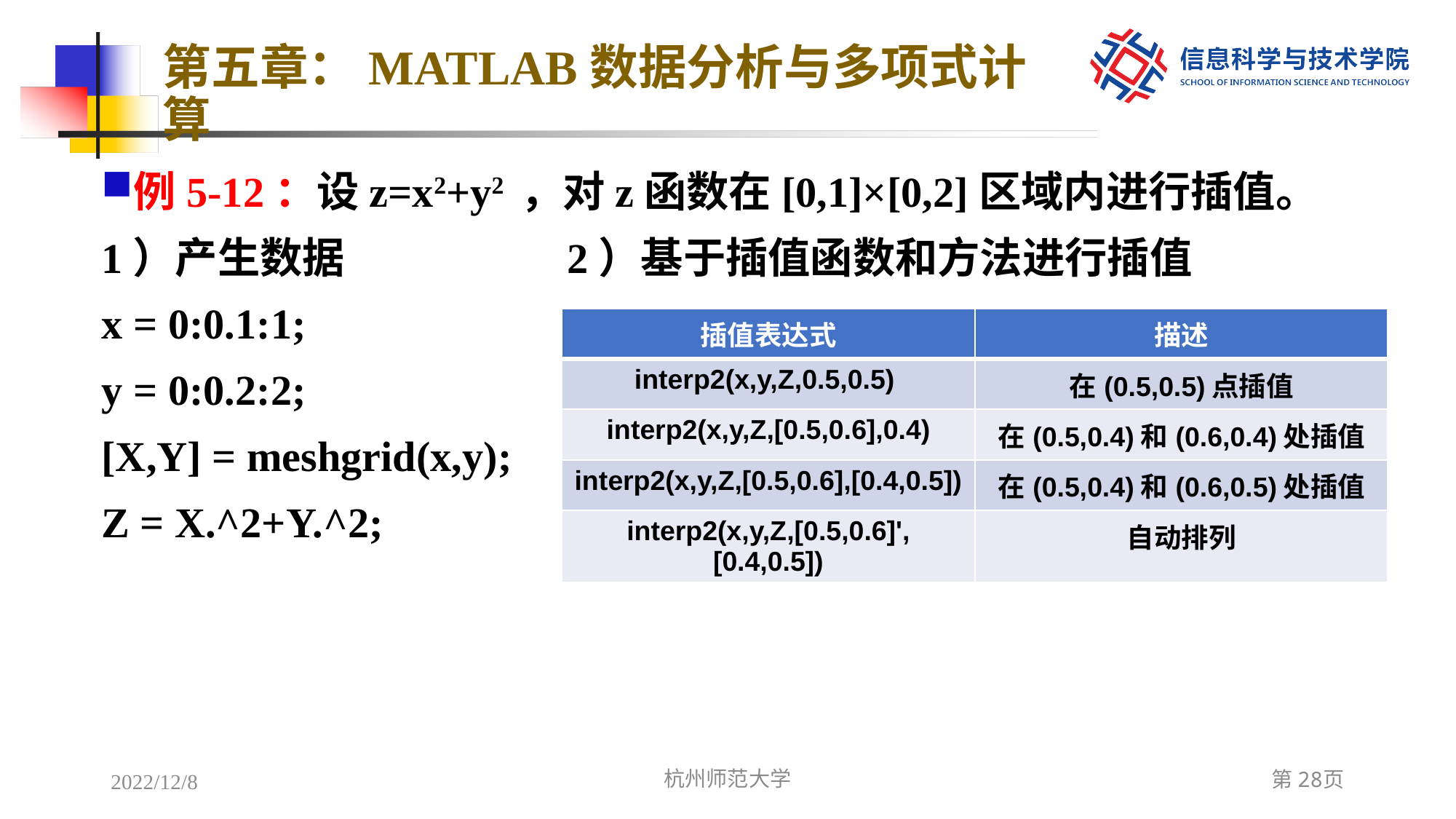

# 第五章：MATLAB数据分析与多项式计算
例5-12：设z=x2+y2 ，对z函数在[0,1]×[0,2]区域内进行插值。
1）产生数据                      2）基于插值函数和方法进行插值
x = 0:0.1:1;
y = 0:0.2:2;
[X,Y] = meshgrid(x,y);
Z = X.^2+Y.^2;
| 插值表达式 | 描述 |
| --- | --- |
| interp2(x,y,Z,0.5,0.5) | 在(0.5,0.5)点插值 |
| interp2(x,y,Z,[0.5,0.6],0.4) | 在(0.5,0.4)和(0.6,0.4)处插值 |
| interp2(x,y,Z,[0.5,0.6],[0.4,0.5]) | 在(0.5,0.4)和(0.6,0.5)处插值 |
| interp2(x,y,Z,[0.5,0.6]',[0.4,0.5]) | 自动排列 |
2022/12/8
杭州师范大学
第28页